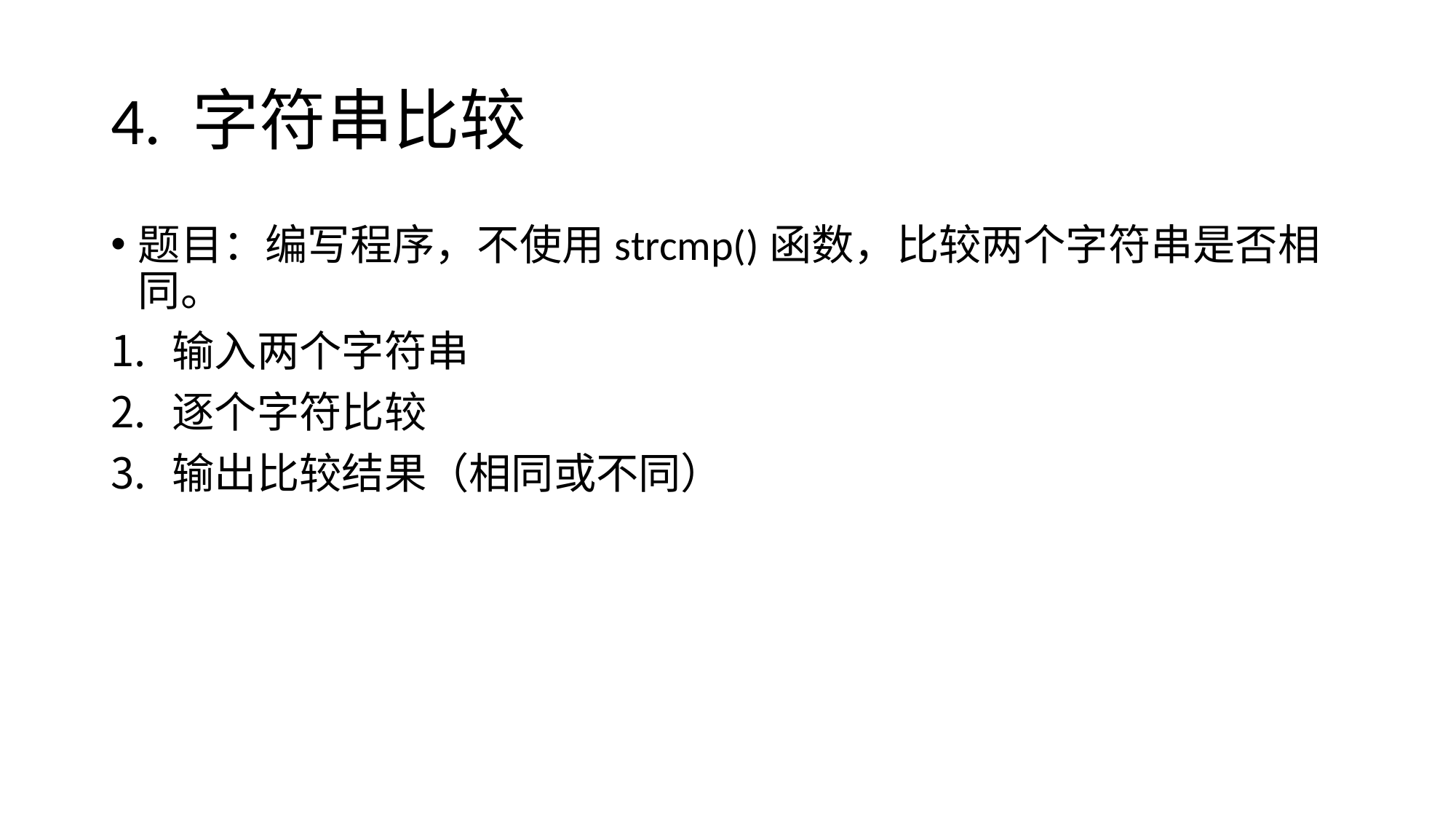

# 4. 字符串比较
题目：编写程序，不使用strcmp()函数，比较两个字符串是否相同。
输入两个字符串
逐个字符比较
输出比较结果（相同或不同）